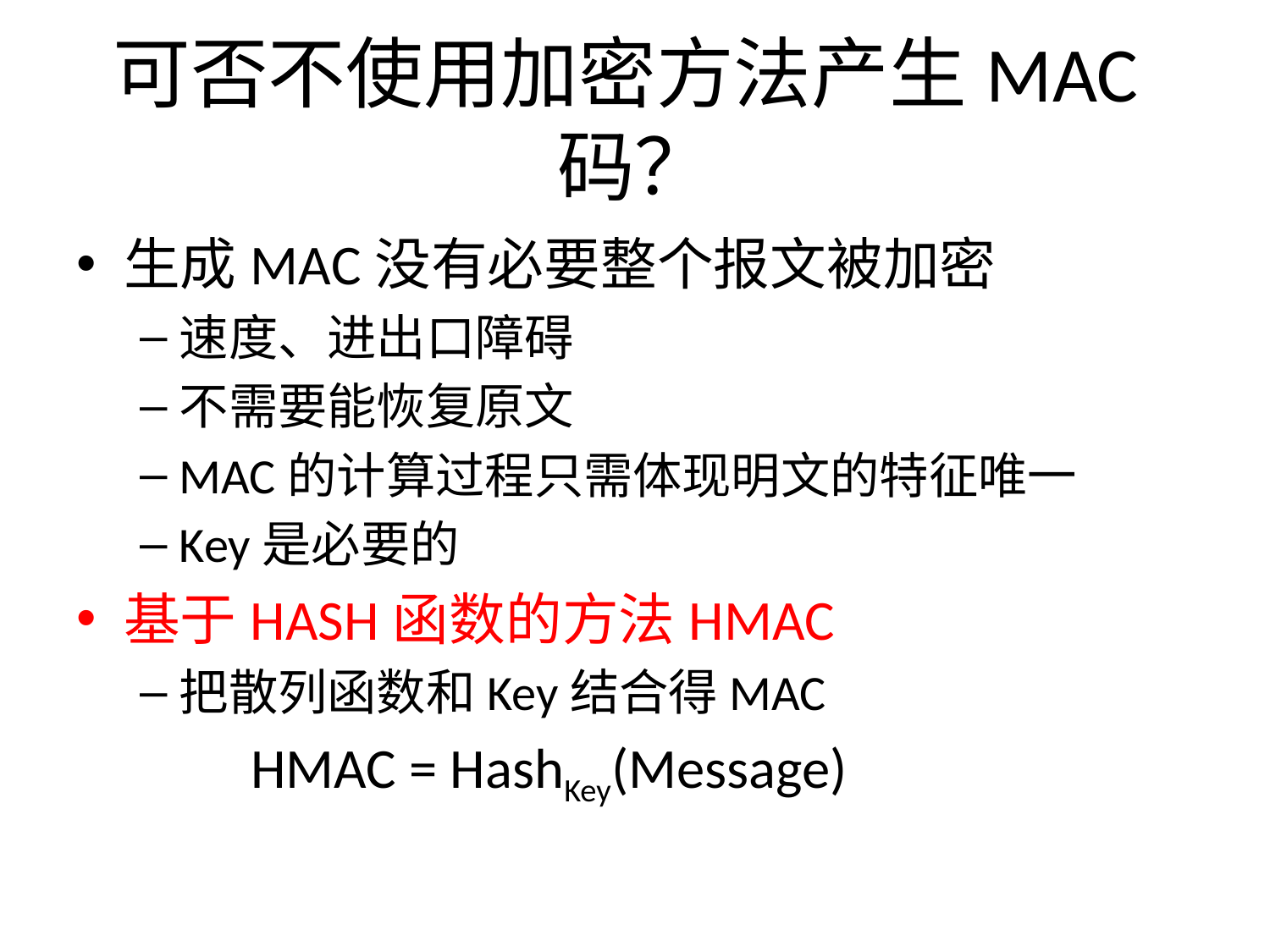

# 可否不使用加密方法产生MAC码？
生成MAC没有必要整个报文被加密
速度、进出口障碍
不需要能恢复原文
MAC的计算过程只需体现明文的特征唯一
Key是必要的
基于HASH函数的方法HMAC
把散列函数和Key结合得MAC
		HMAC = HashKey(Message)